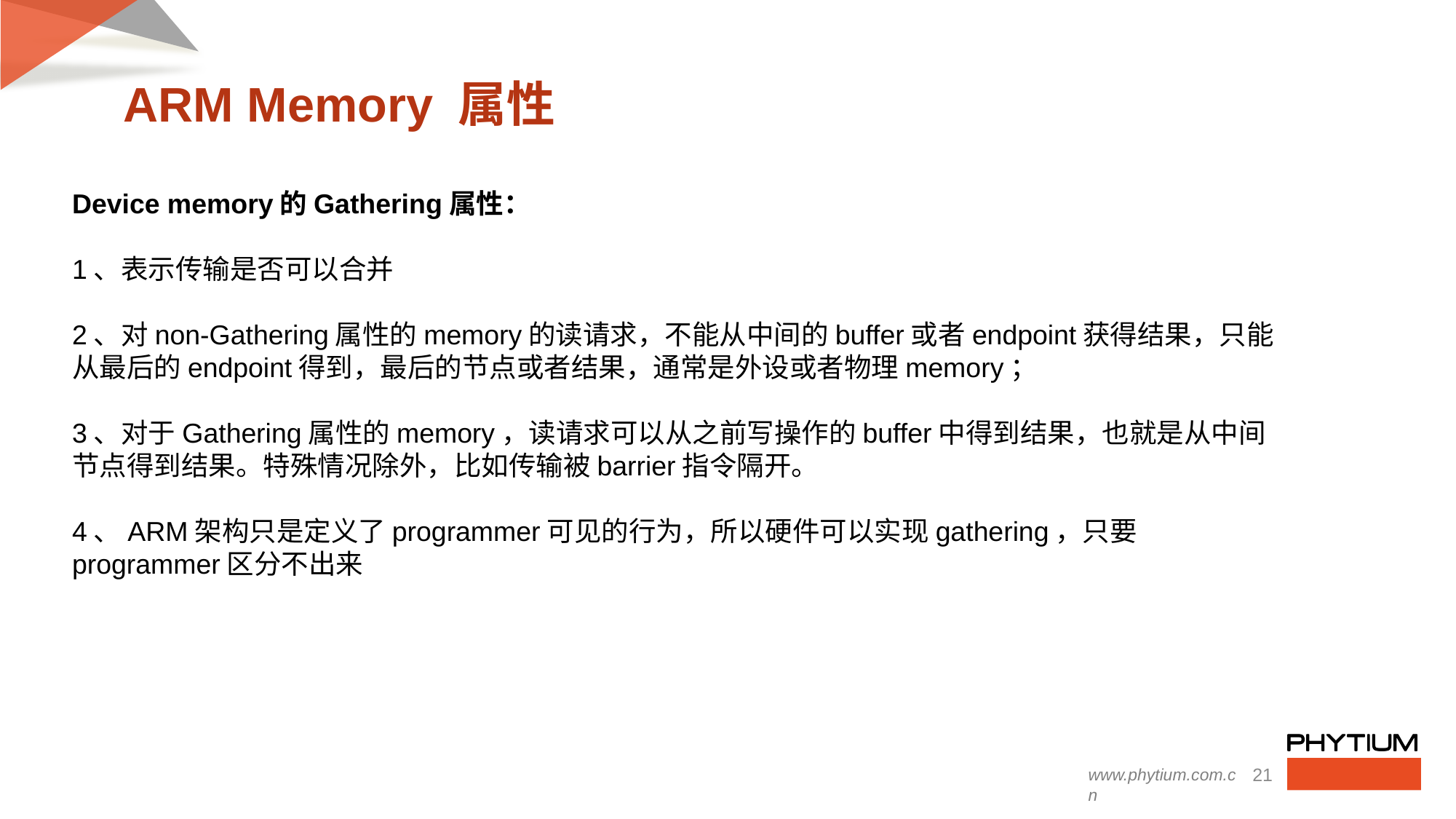

ARM Memory 属性
Device memory的Gathering属性：

1、表示传输是否可以合并

2、对non-Gathering属性的memory的读请求，不能从中间的buffer或者endpoint获得结果，只能从最后的endpoint得到，最后的节点或者结果，通常是外设或者物理memory；

3、对于Gathering属性的memory，读请求可以从之前写操作的buffer中得到结果，也就是从中间节点得到结果。特殊情况除外，比如传输被barrier指令隔开。

4、ARM架构只是定义了programmer可见的行为，所以硬件可以实现gathering，只要programmer区分不出来
21